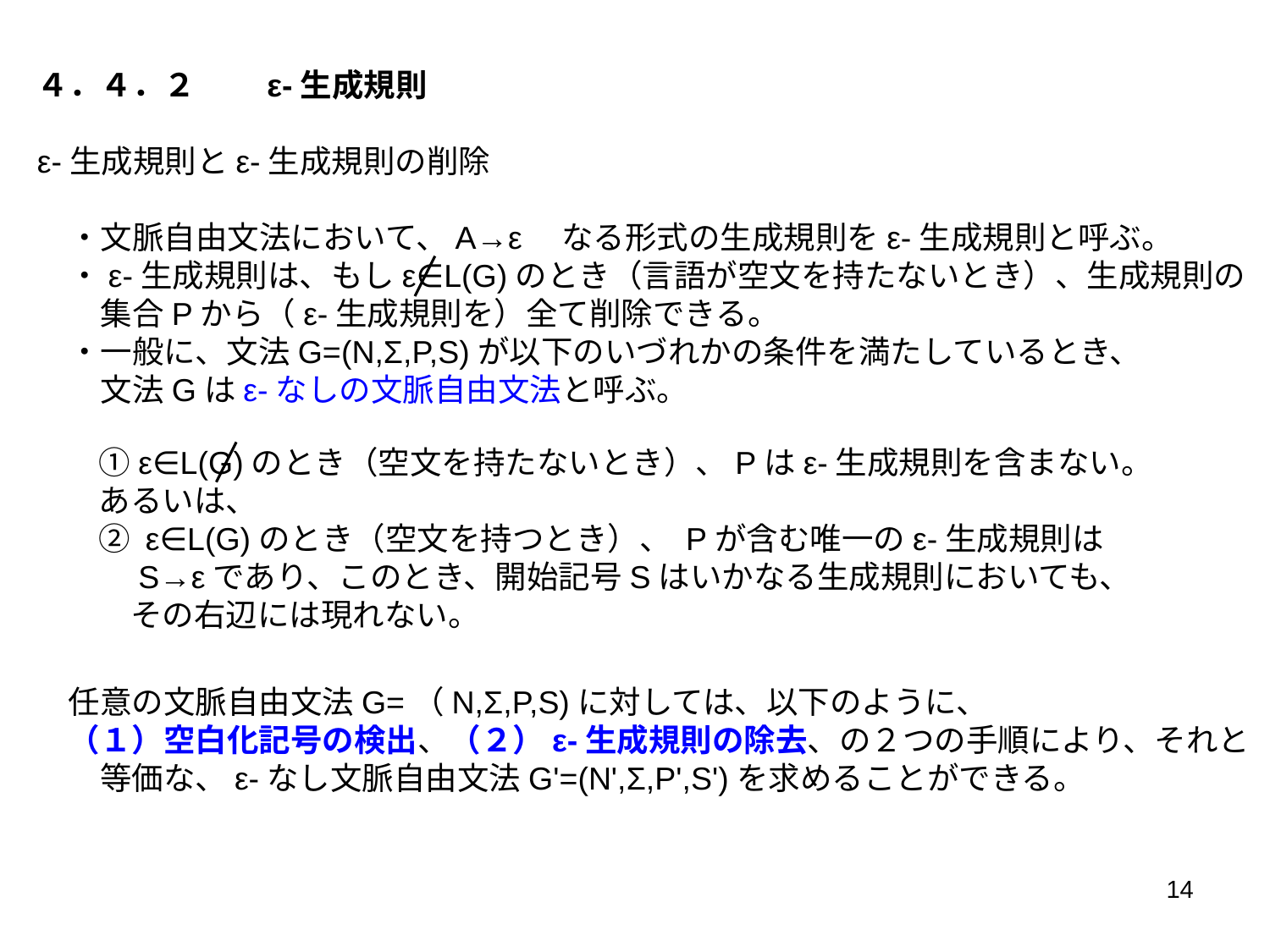

４．４．２　　ε-生成規則

ε-生成規則とε-生成規則の削除

　・文脈自由文法において、A→ε　なる形式の生成規則をε-生成規則と呼ぶ。
　・ε-生成規則は、もしε∈L(G)のとき（言語が空文を持たないとき）、生成規則の
　　集合Pから（ε-生成規則を）全て削除できる。
　・一般に、文法G=(N,Σ,P,S)が以下のいづれかの条件を満たしているとき、
　　文法Gはε-なしの文脈自由文法と呼ぶ。

　①ε∈L(G)のとき（空文を持たないとき）、Pはε-生成規則を含まない。
　あるいは、
　② ε∈L(G)のとき（空文を持つとき）、 Pが含む唯一のε-生成規則は
　　S→εであり、このとき、開始記号Sはいかなる生成規則においても、
　　その右辺には現れない。

任意の文脈自由文法G=（N,Σ,P,S)に対しては、以下のように、
（１）空白化記号の検出、（２）ε-生成規則の除去、の２つの手順により、それと
　等価な、ε-なし文脈自由文法G'=(N',Σ,P',S')を求めることができる。
14